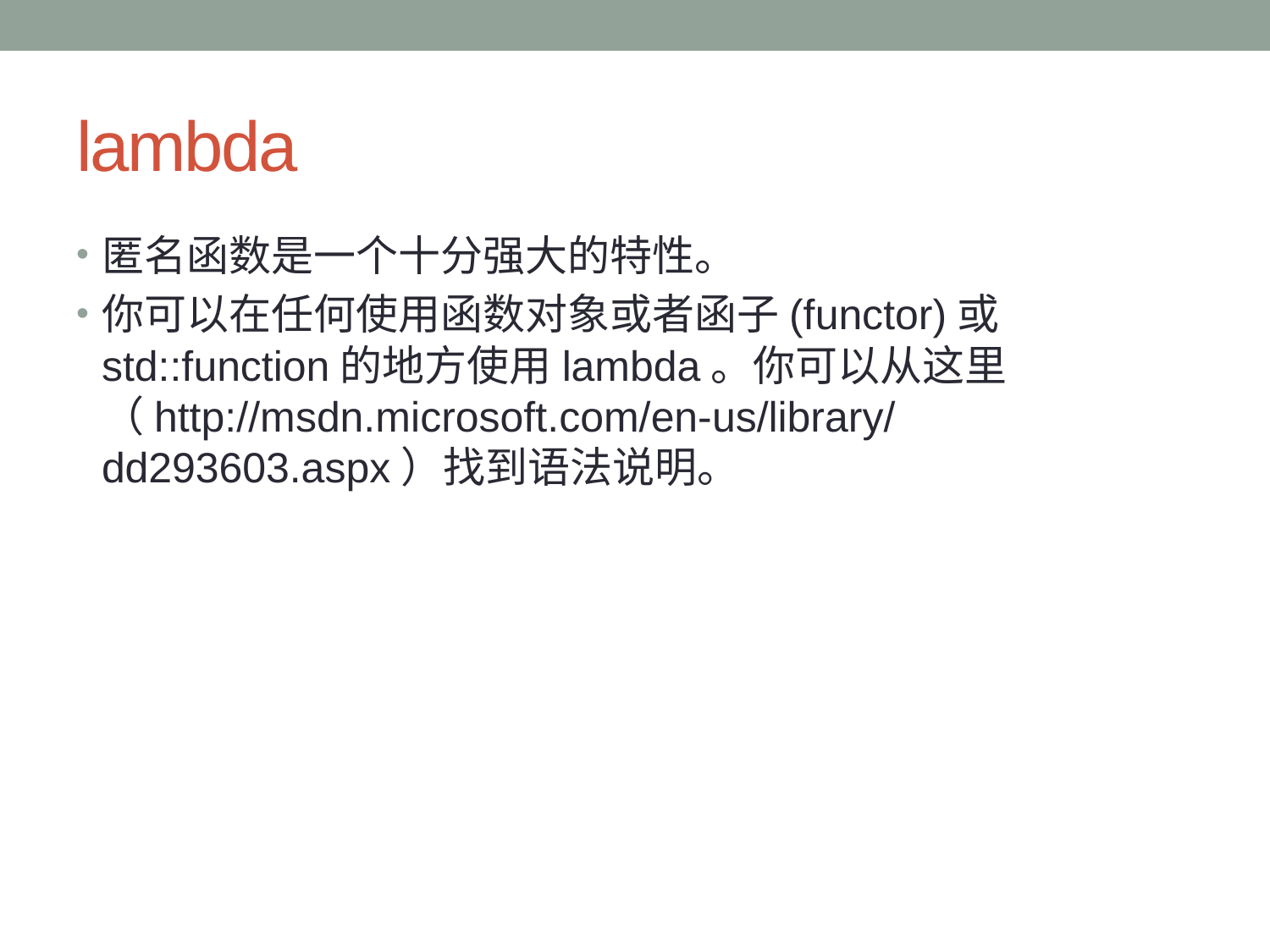

# lambda
匿名函数是一个十分强大的特性。
你可以在任何使用函数对象或者函子(functor)或std::function的地方使用lambda。你可以从这里（http://msdn.microsoft.com/en-us/library/dd293603.aspx）找到语法说明。